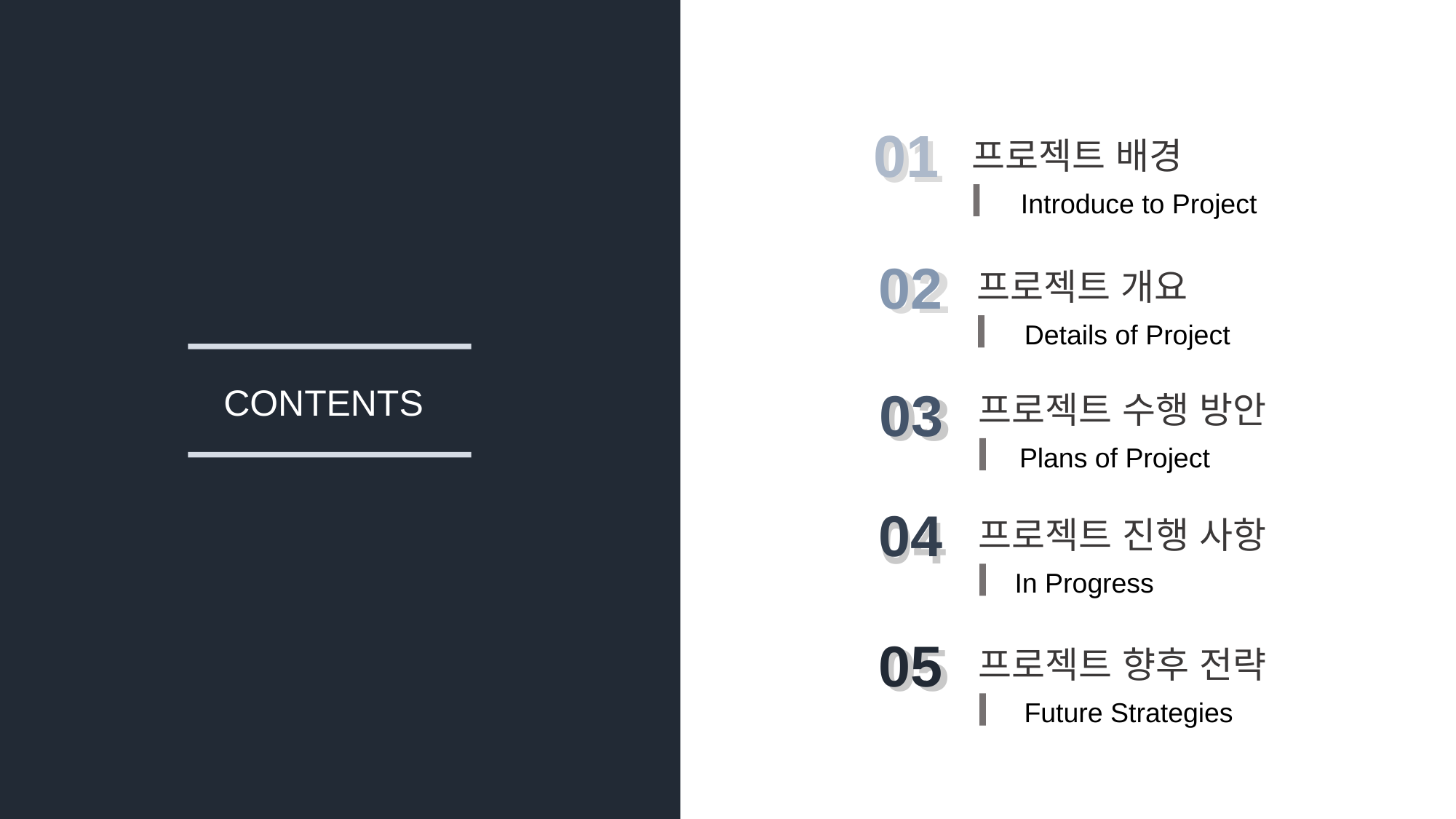

01
프로젝트 배경
Introduce to Project

01
02
프로젝트 개요
Details of Project

02

03
프로젝트 수행 방안
Plans of Project

CONTENTS
03

04
프로젝트 진행 사항
In Progress

04
05
프로젝트 향후 전략
Future Strategies

05